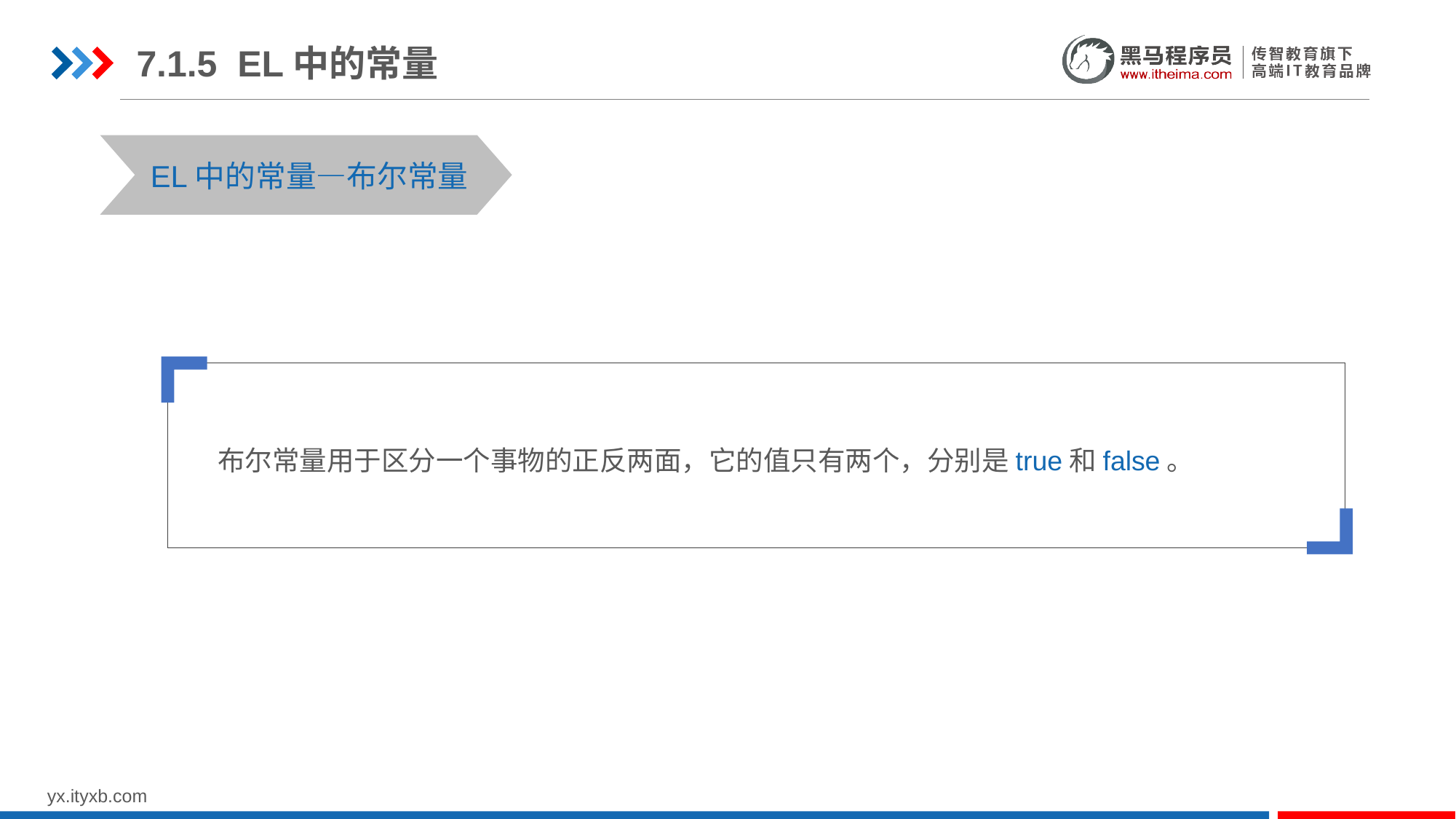

7.1.5  EL中的常量

EL中的常量—布尔常量

布尔常量用于区分一个事物的正反两面，它的值只有两个，分别是true和false。